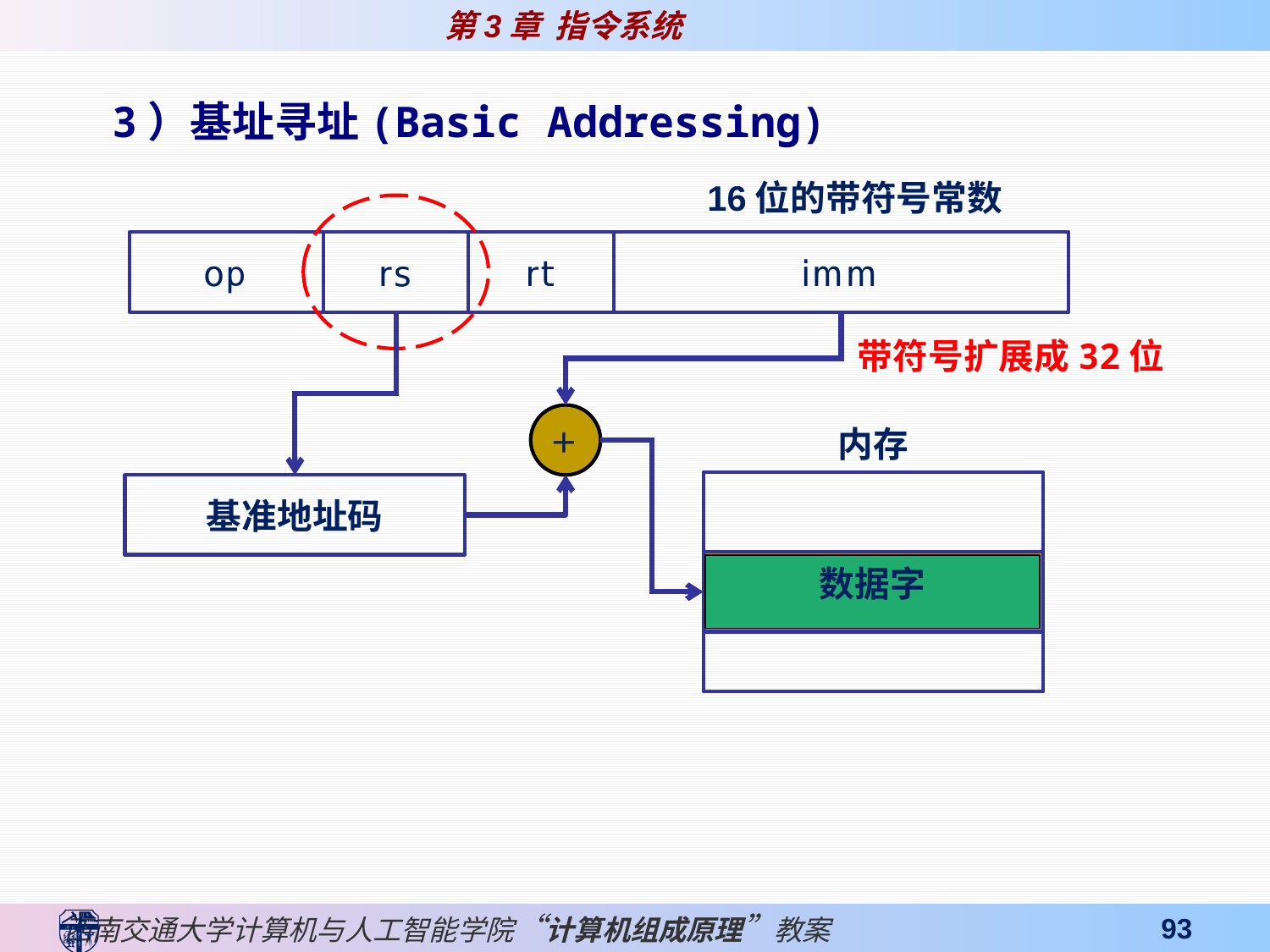

3）基址寻址(Basic Addressing)
16位的带符号常数

op
rs
rt
imm
带符号扩展成32位
+
内存

基准地址码
数据字